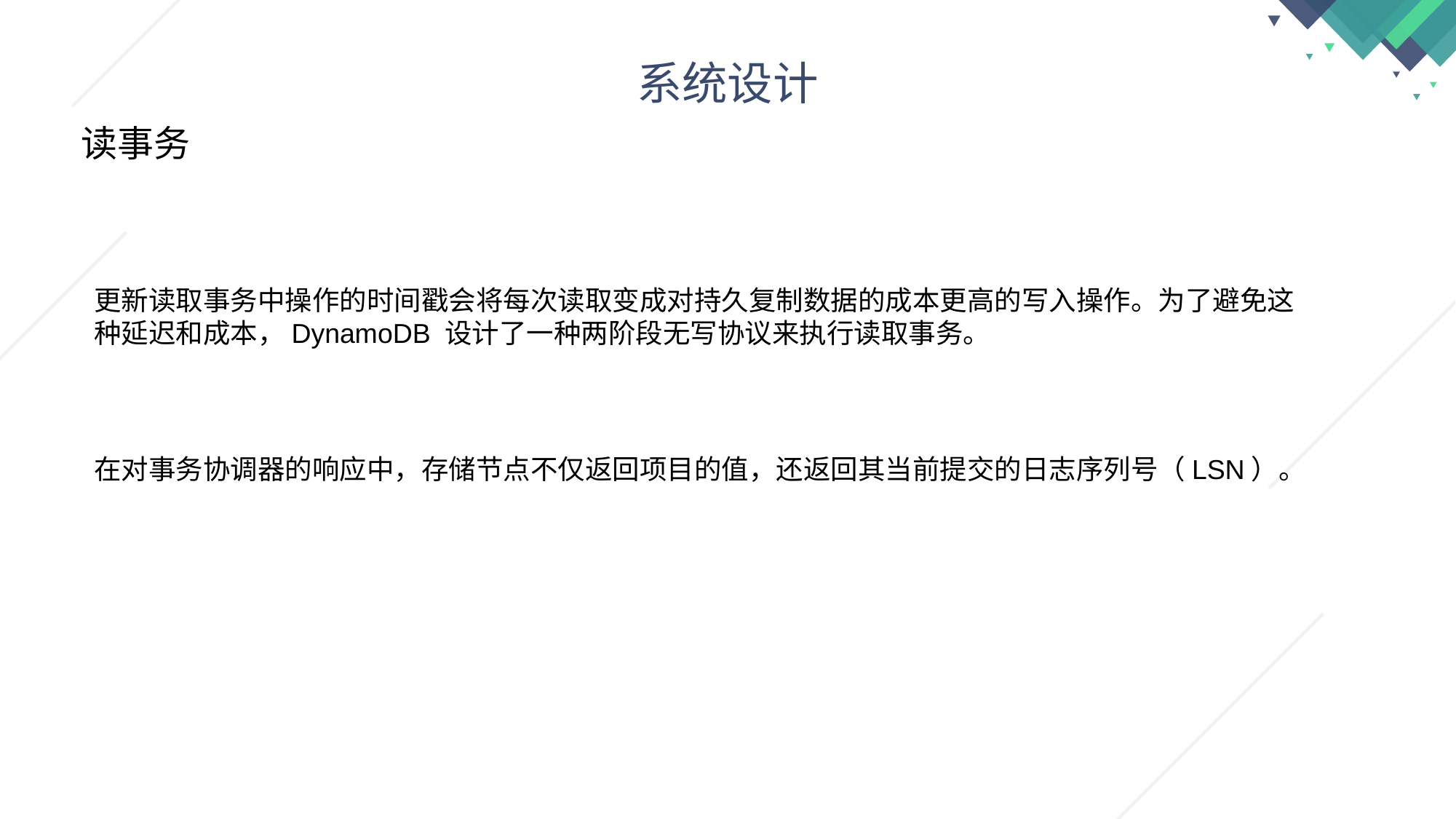

系统设计
读事务
更新读取事务中操作的时间戳会将每次读取变成对持久复制数据的成本更高的写入操作。为了避免这种延迟和成本，DynamoDB 设计了一种两阶段无写协议来执行读取事务。
在对事务协调器的响应中，存储节点不仅返回项目的值，还返回其当前提交的日志序列号（LSN）。